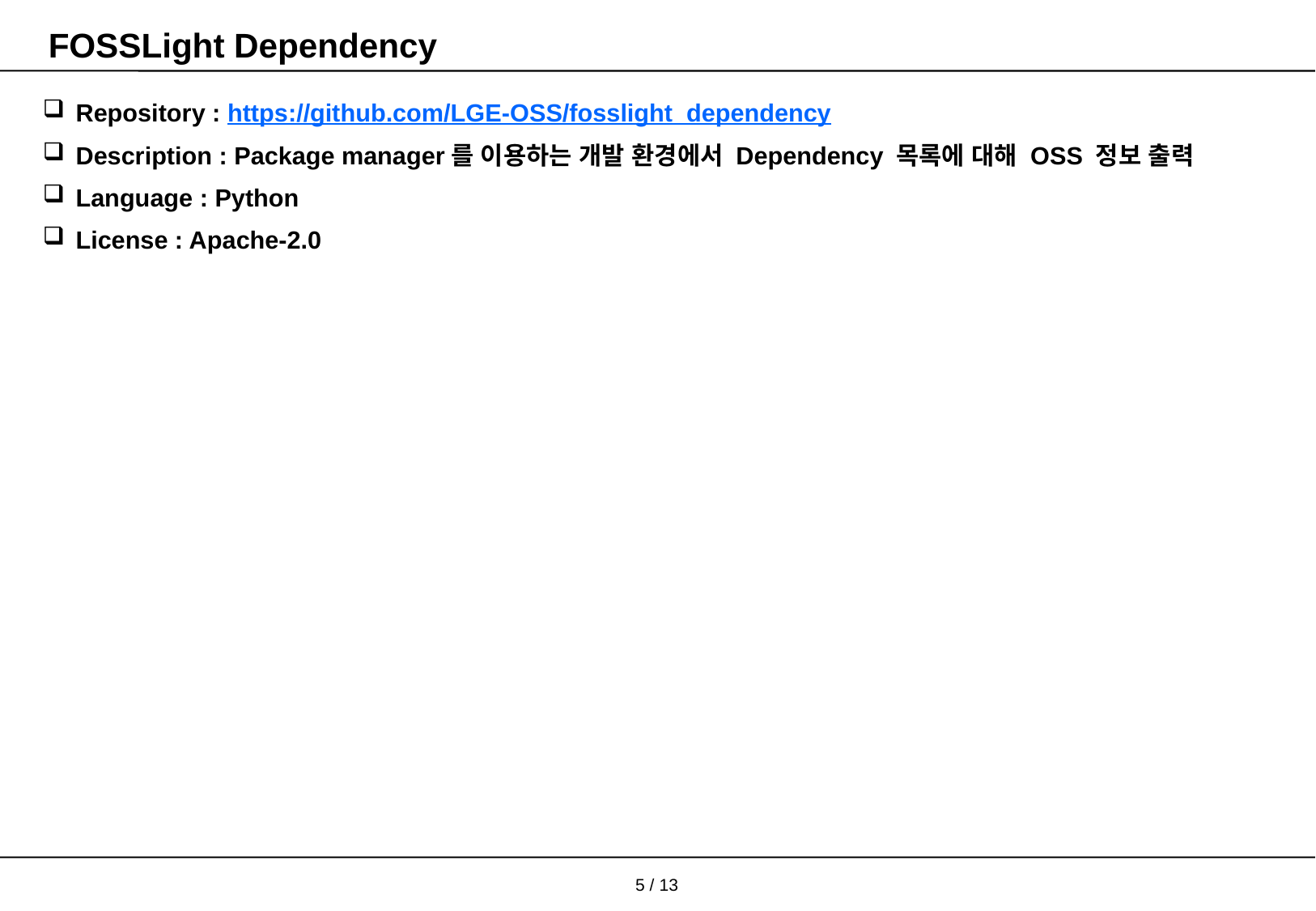

# FOSSLight Dependency
Repository : https://github.com/LGE-OSS/fosslight_dependency
Description : Package manager를 이용하는 개발 환경에서 Dependency 목록에 대해 OSS 정보 출력
Language : Python
License : Apache-2.0